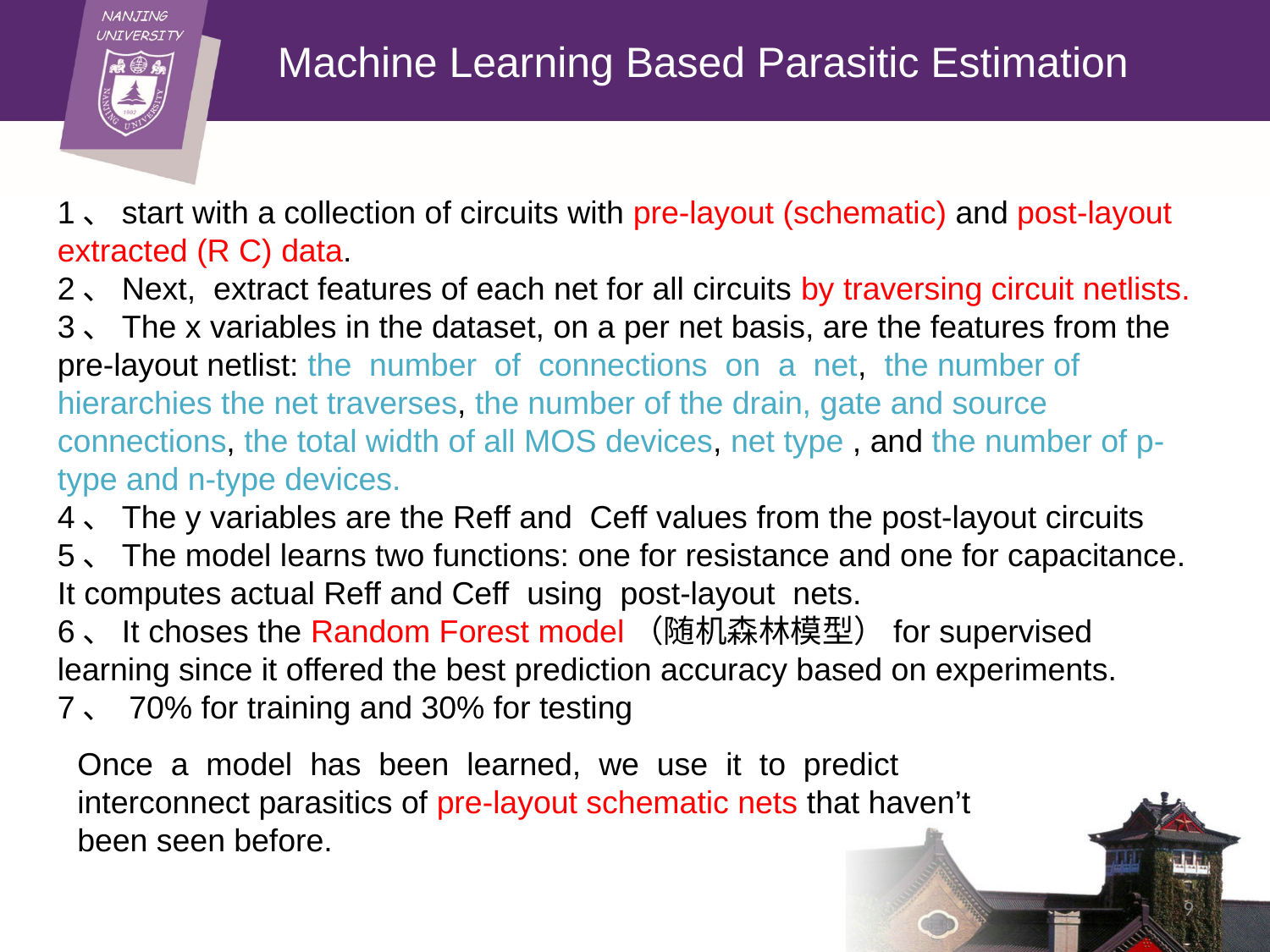

# Machine Learning Based Parasitic Estimation
1、start with a collection of circuits with pre-layout (schematic) and post-layout extracted (R C) data.
2、Next,  extract features of each net for all circuits by traversing circuit netlists.
3、The x variables in the dataset, on a per net basis, are the features from the pre-layout netlist: the  number  of  connections  on  a  net,  the number of hierarchies the net traverses, the number of the drain, gate and source connections, the total width of all MOS devices, net type , and the number of p-type and n-type devices.
4、The y variables are the Reff and  Ceff values from the post-layout circuits
5、The model learns two functions: one for resistance and one for capacitance.
It computes actual Reff and Ceff  using  post-layout  nets.
6、It choses the Random Forest model（随机森林模型）for supervised learning since it offered the best prediction accuracy based on experiments.
7、 70% for training and 30% for testing
Once  a  model  has  been  learned,  we  use  it  to  predict
interconnect parasitics of pre-layout schematic nets that haven’t
been seen before.
9